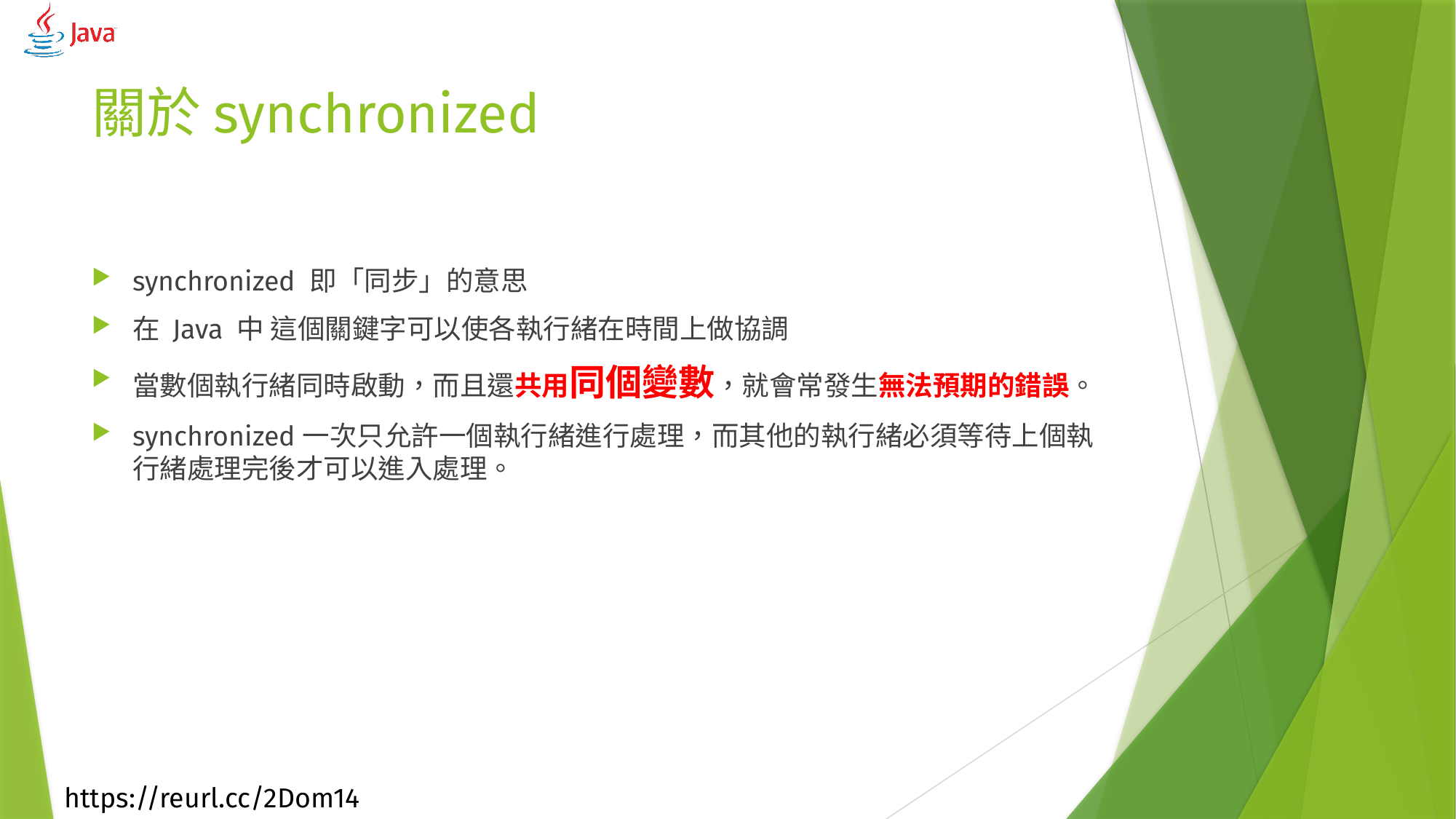

# 關於synchronized
synchronized 即「同步」的意思
在 Java 中 這個關鍵字可以使各執行緒在時間上做協調
當數個執行緒同時啟動，而且還共用同個變數，就會常發生無法預期的錯誤。
synchronized一次只允許一個執行緒進行處理，而其他的執行緒必須等待上個執行緒處理完後才可以進入處理。